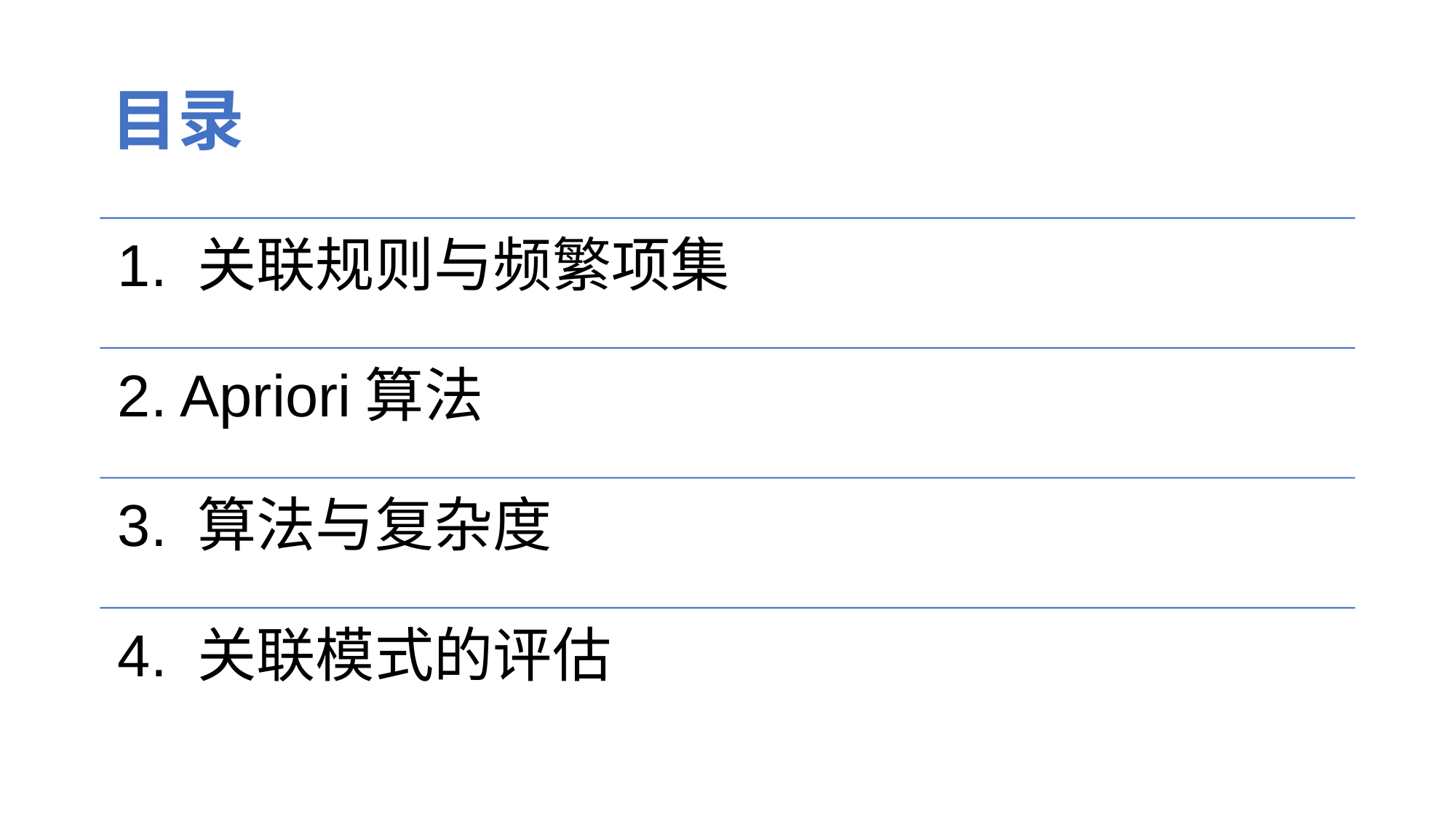

# 目录
1. 关联规则与频繁项集
2. Apriori算法
3. 算法与复杂度
4. 关联模式的评估